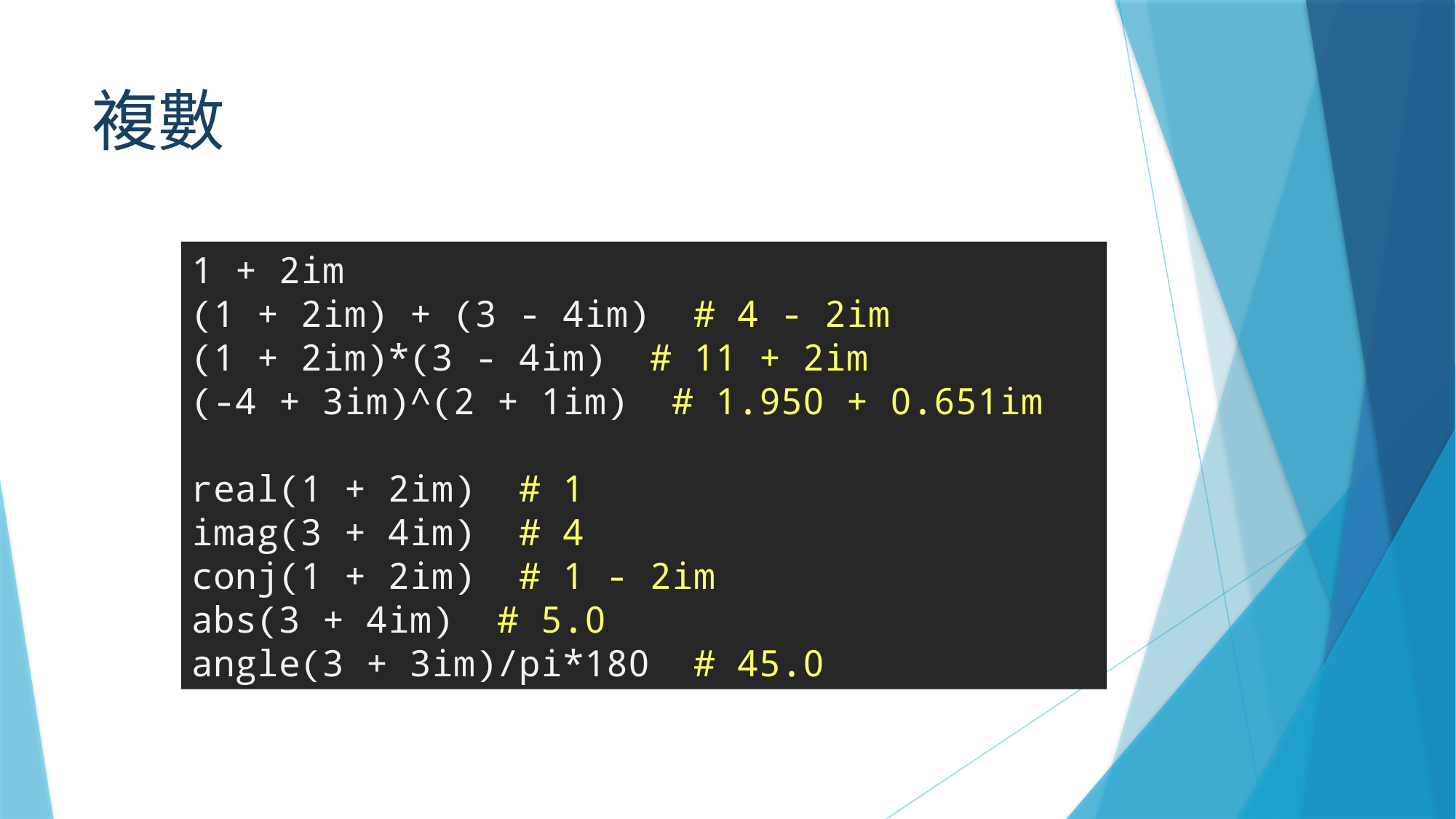

# 複數
1 + 2im
(1 + 2im) + (3 - 4im)  # 4 - 2im
(1 + 2im)*(3 - 4im)  # 11 + 2im
(-4 + 3im)^(2 + 1im)  # 1.950 + 0.651im

real(1 + 2im)  # 1
imag(3 + 4im)  # 4
conj(1 + 2im)  # 1 - 2im
abs(3 + 4im)  # 5.0
angle(3 + 3im)/pi*180  # 45.0